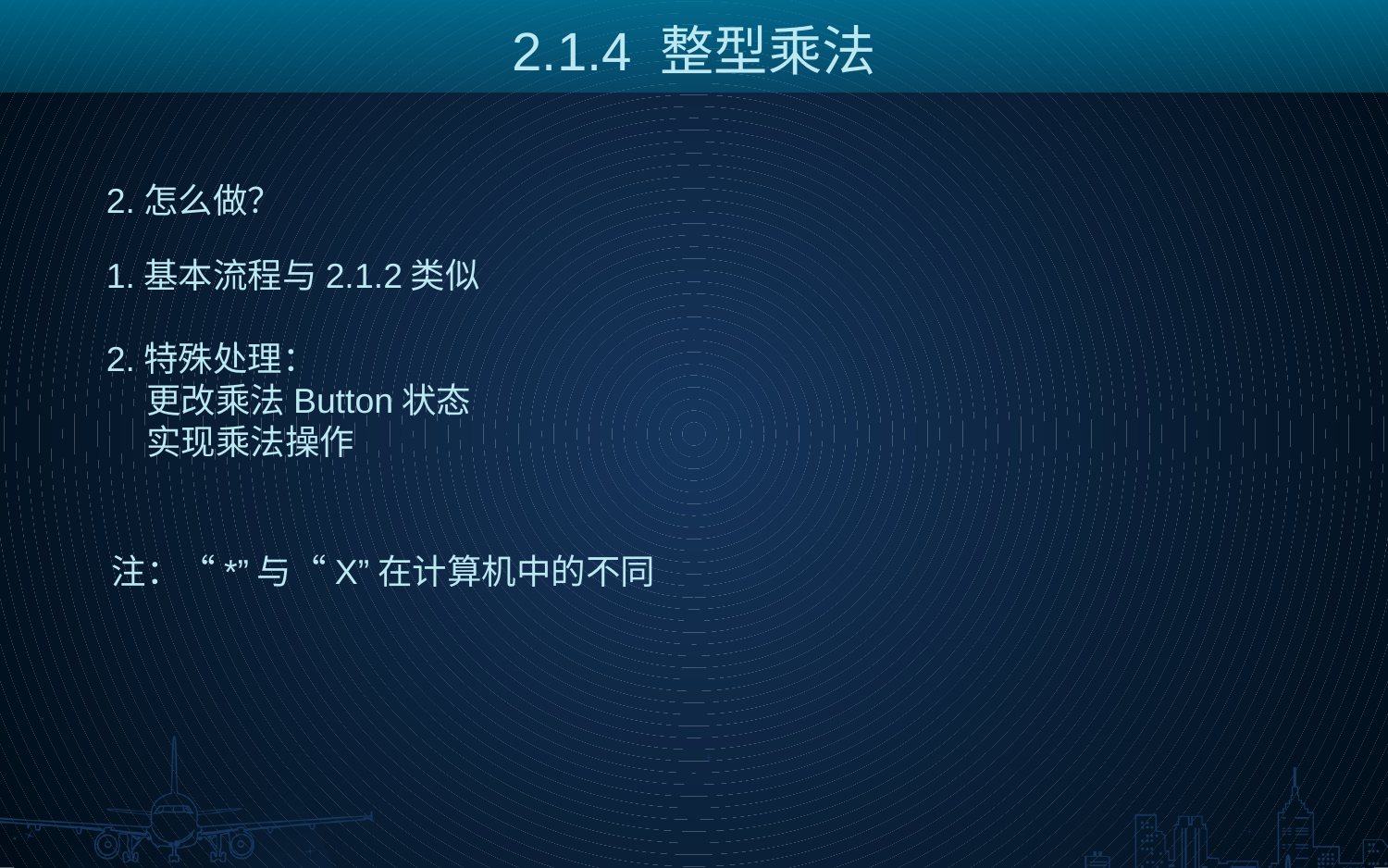

2.1.4 整型乘法
2.怎么做？
1.基本流程与2.1.2类似

2.特殊处理：
    更改乘法Button状态
    实现乘法操作

注：“*”与“X”在计算机中的不同